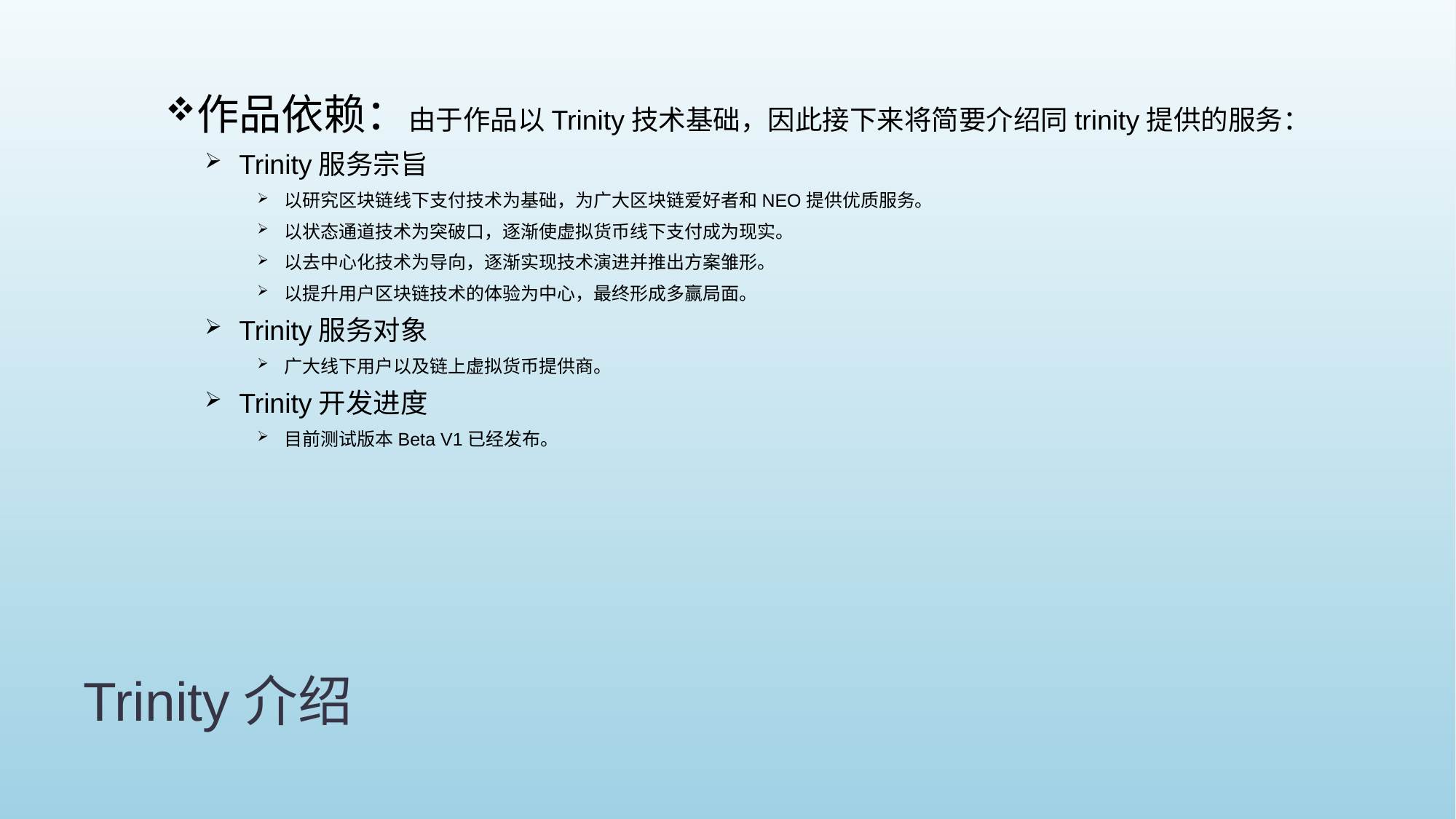

作品依赖：由于作品以Trinity技术基础，因此接下来将简要介绍同trinity提供的服务：
Trinity服务宗旨
以研究区块链线下支付技术为基础，为广大区块链爱好者和NEO提供优质服务。
以状态通道技术为突破口，逐渐使虚拟货币线下支付成为现实。
以去中心化技术为导向，逐渐实现技术演进并推出方案雏形。
以提升用户区块链技术的体验为中心，最终形成多赢局面。
Trinity服务对象
广大线下用户以及链上虚拟货币提供商。
Trinity开发进度
目前测试版本Beta V1已经发布。
# Trinity介绍